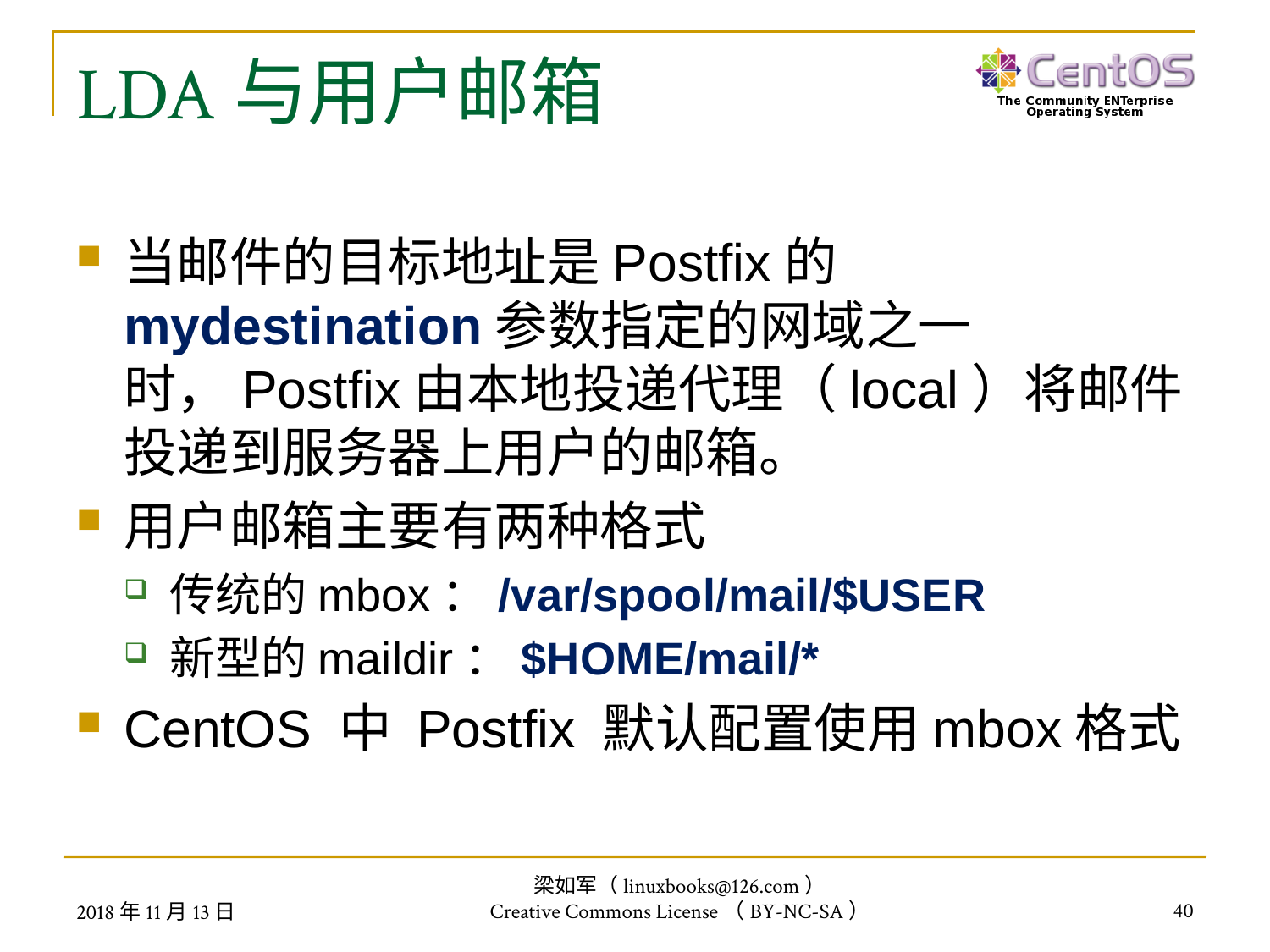

# LDA与用户邮箱
当邮件的目标地址是Postfix的mydestination参数指定的网域之一时，Postfix由本地投递代理（local）将邮件投递到服务器上用户的邮箱。
用户邮箱主要有两种格式
传统的mbox：/var/spool/mail/$USER
新型的maildir：$HOME/mail/*
CentOS 中 Postfix 默认配置使用mbox格式
梁如军（linuxbooks@126.com）
Creative Commons License（BY-NC-SA）
2018年11月13日
40